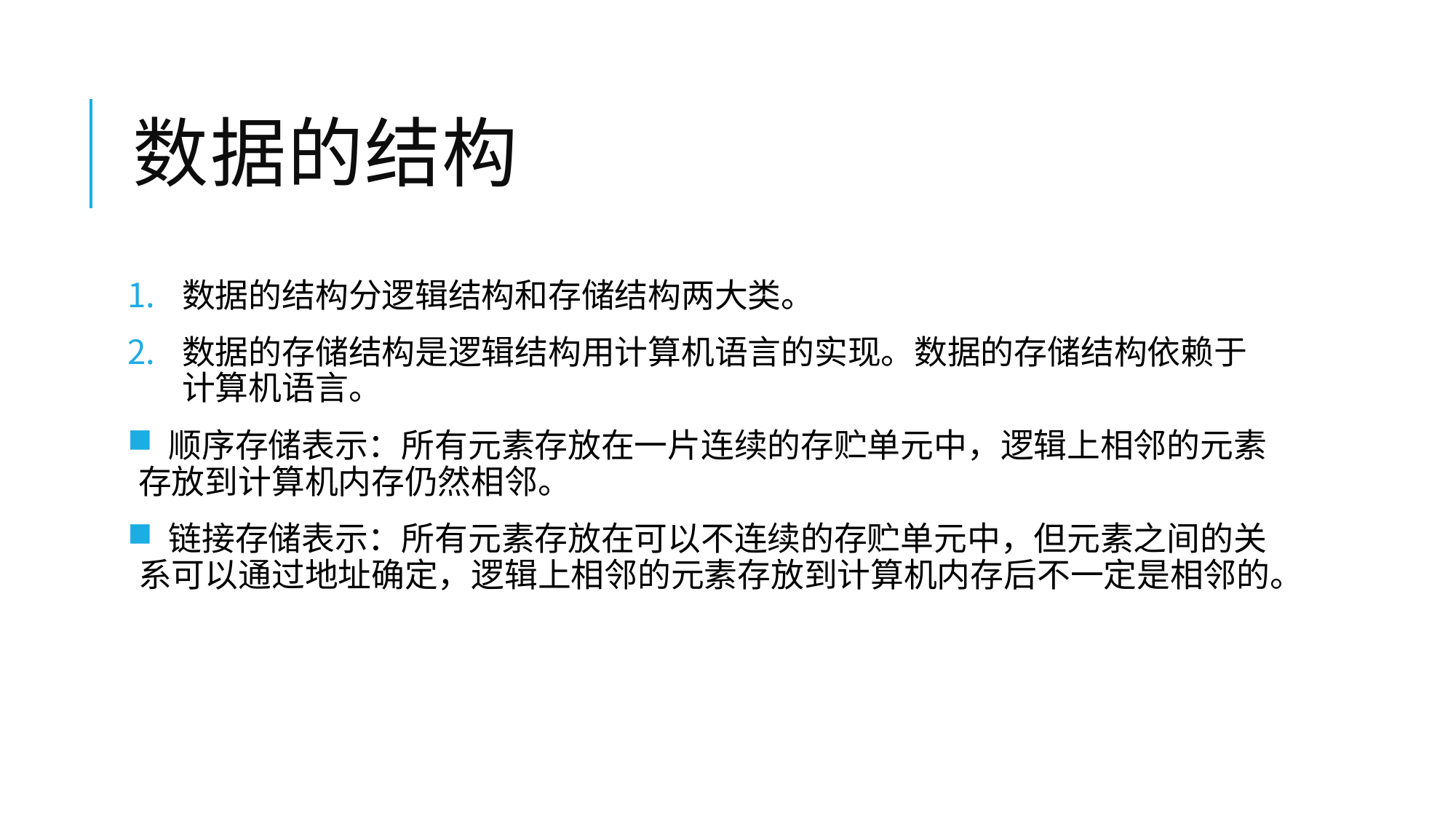

# 数据的结构
数据的结构分逻辑结构和存储结构两大类。
数据的存储结构是逻辑结构用计算机语言的实现。数据的存储结构依赖于计算机语言。
 顺序存储表示：所有元素存放在一片连续的存贮单元中，逻辑上相邻的元素存放到计算机内存仍然相邻。
 链接存储表示：所有元素存放在可以不连续的存贮单元中，但元素之间的关系可以通过地址确定，逻辑上相邻的元素存放到计算机内存后不一定是相邻的。